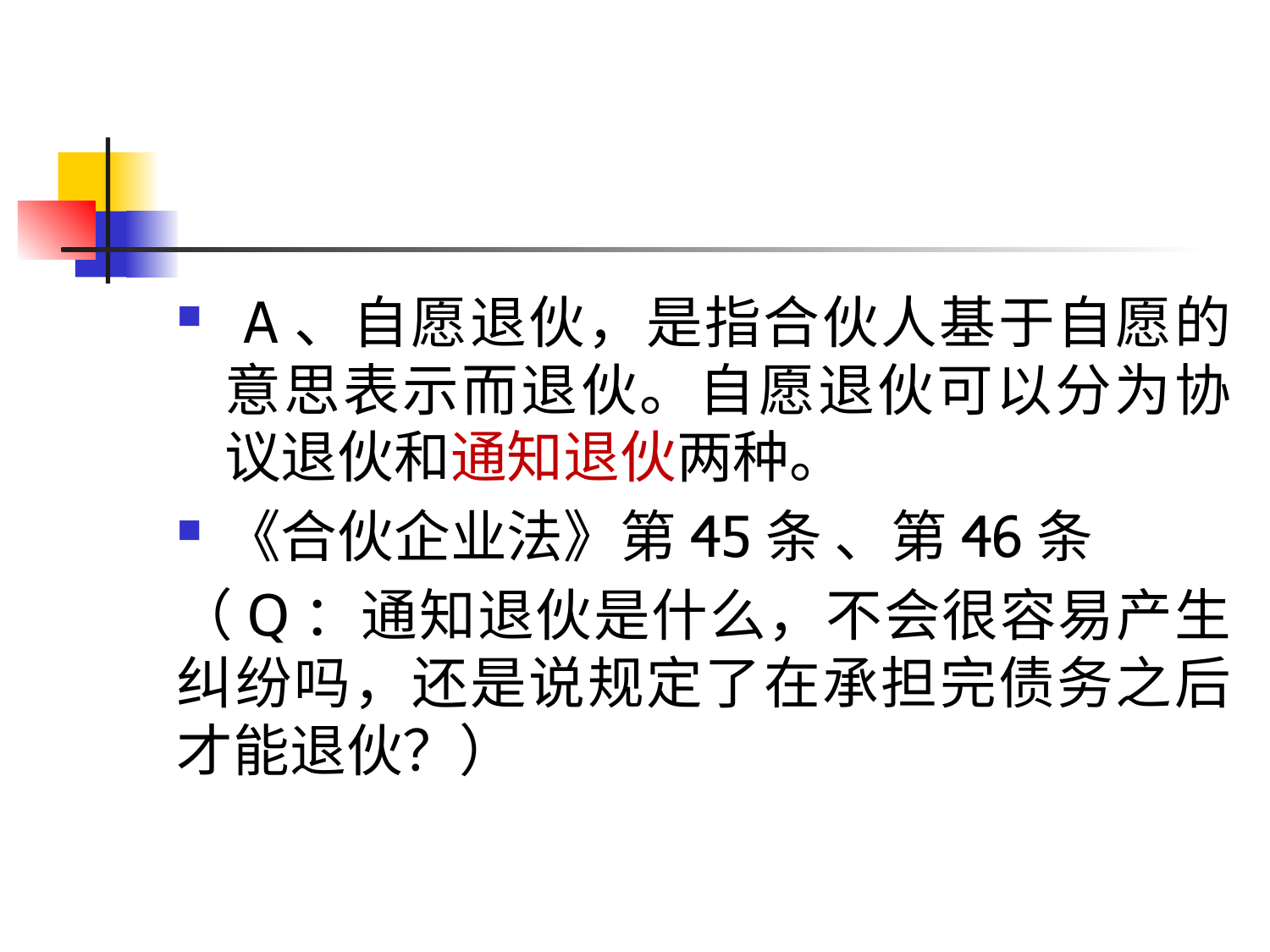

#
 A、自愿退伙，是指合伙人基于自愿的意思表示而退伙。自愿退伙可以分为协议退伙和通知退伙两种。
《合伙企业法》第45条 、第46条
（Q：通知退伙是什么，不会很容易产生纠纷吗，还是说规定了在承担完债务之后才能退伙？）